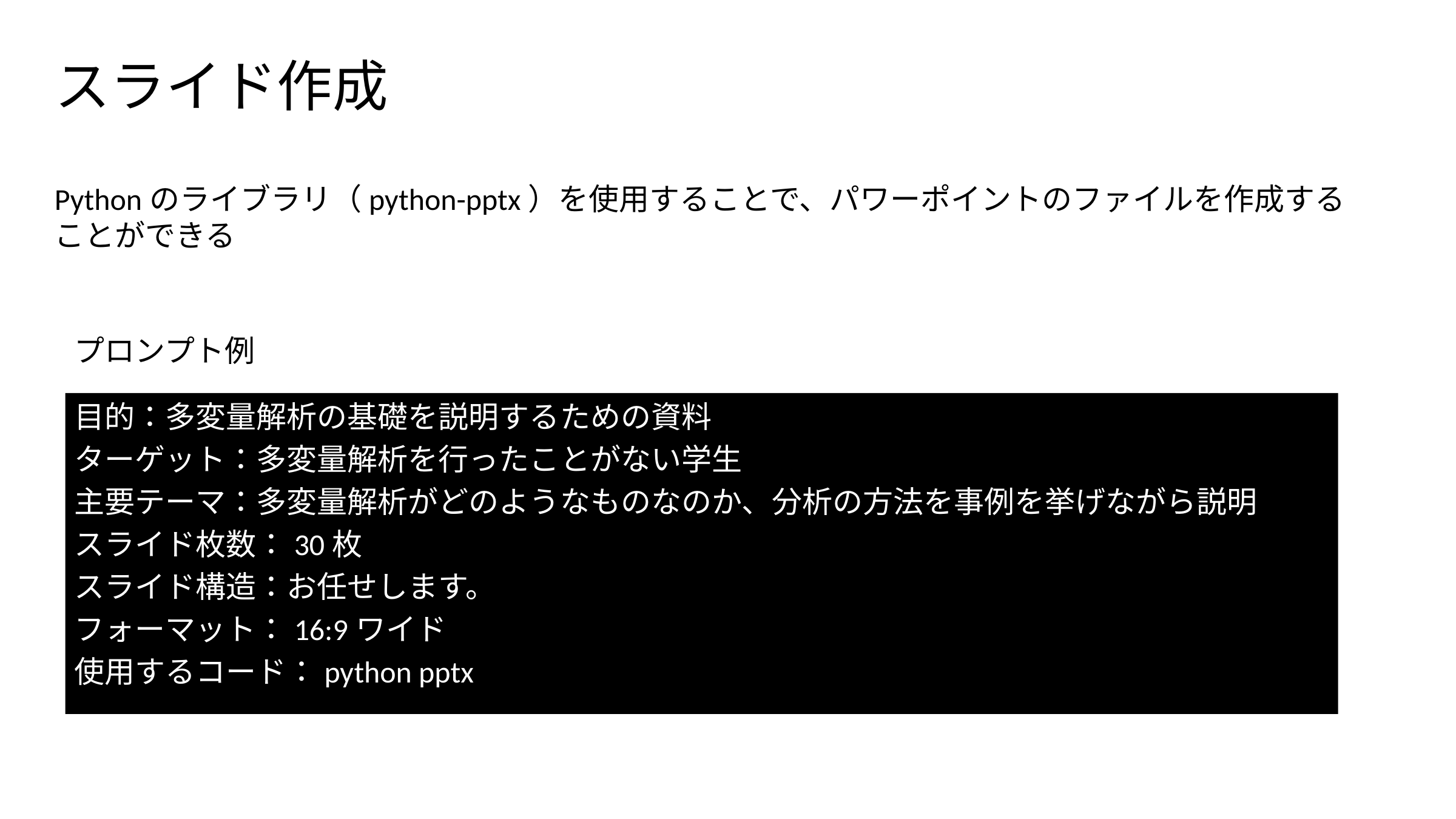

# スライド作成
Pythonのライブラリ（python-pptx）を使用することで、パワーポイントのファイルを作成することができる
プロンプト例
目的：多変量解析の基礎を説明するための資料
ターゲット：多変量解析を行ったことがない学生
主要テーマ：多変量解析がどのようなものなのか、分析の方法を事例を挙げながら説明
スライド枚数：30枚
スライド構造：お任せします。
フォーマット：16:9ワイド
使用するコード：python pptx